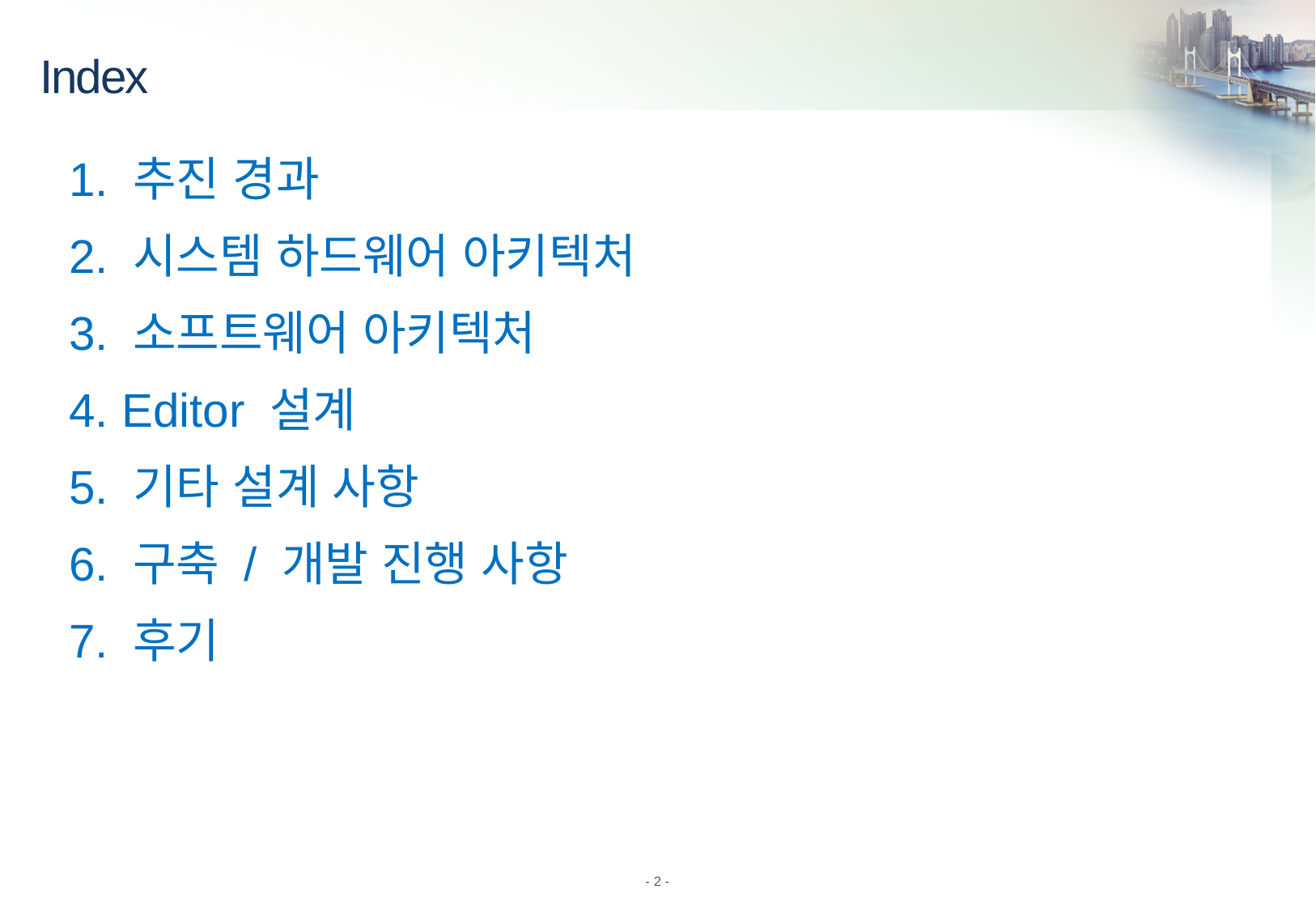

# Index
1. 추진 경과
2. 시스템 하드웨어 아키텍처
3. 소프트웨어 아키텍처
4. Editor 설계
5. 기타 설계 사항
6. 구축 / 개발 진행 사항
7. 후기